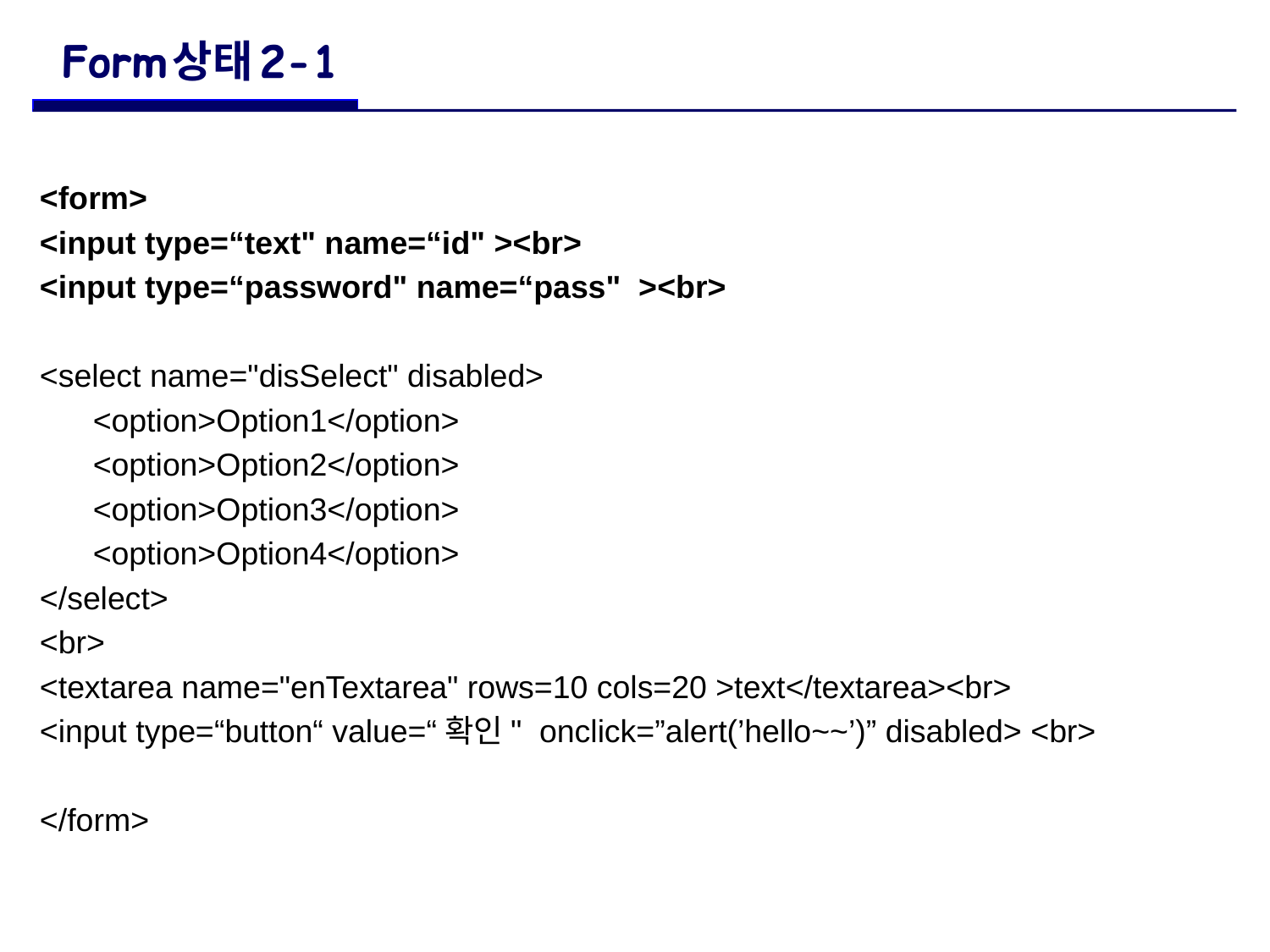

# Form상태2-1
<form>
<input type=“text" name=“id" ><br>
<input type=“password" name=“pass"  ><br>

<select name="disSelect" disabled>
      <option>Option1</option>
      <option>Option2</option>
      <option>Option3</option>
      <option>Option4</option>
</select>
<br>
<textarea name="enTextarea" rows=10 cols=20 >text</textarea><br>
<input type=“button“ value=“확인"  onclick=”alert(’hello~~’)” disabled> <br>

</form>